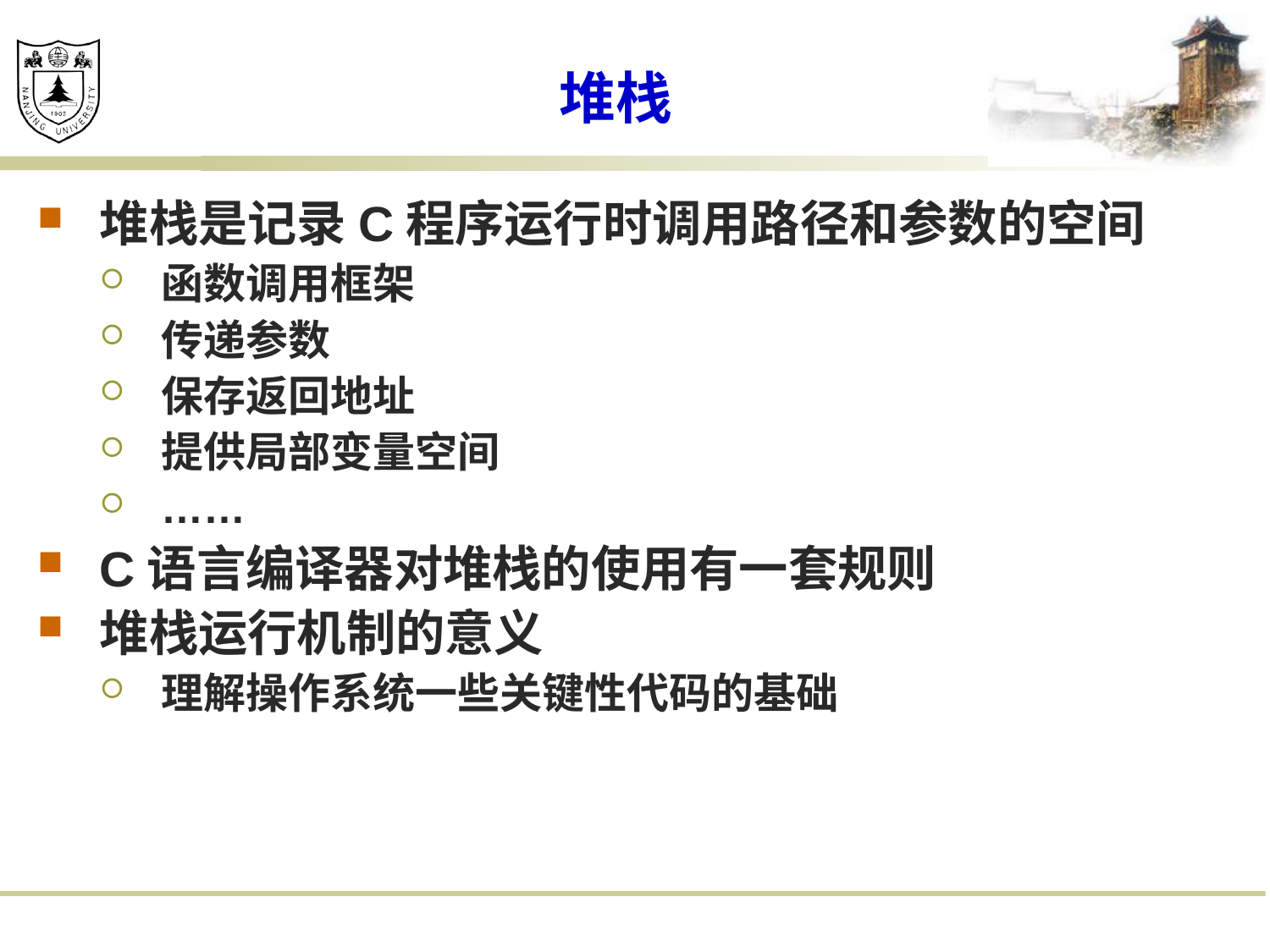

# 堆栈
堆栈是记录C程序运行时调用路径和参数的空间
函数调用框架
传递参数
保存返回地址
提供局部变量空间
……
C语言编译器对堆栈的使用有一套规则
堆栈运行机制的意义
理解操作系统一些关键性代码的基础
171